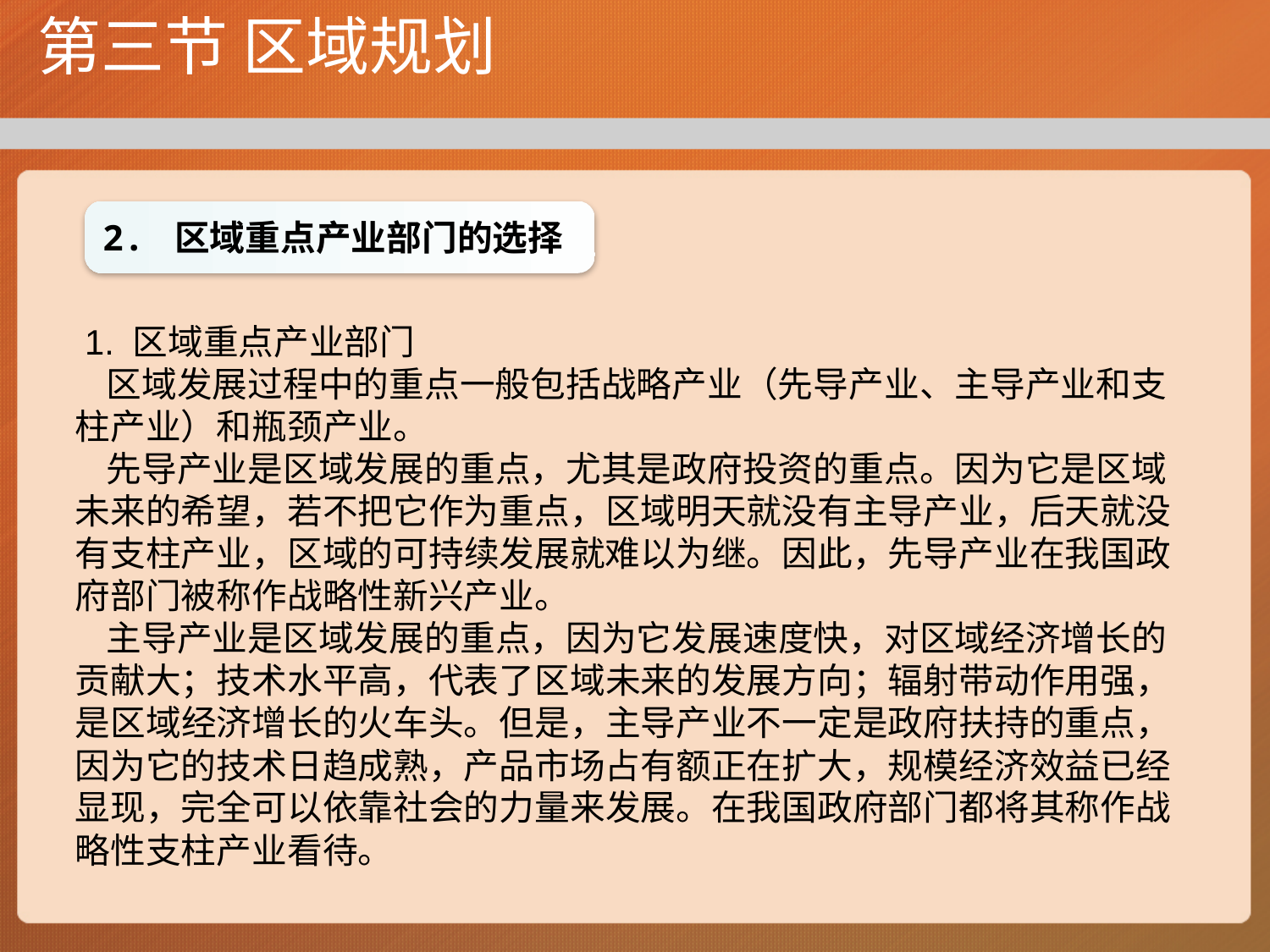

# 第三节 区域规划

2. 区域重点产业部门的选择
 1. 区域重点产业部门
    区域发展过程中的重点一般包括战略产业（先导产业、主导产业和支柱产业）和瓶颈产业。
    先导产业是区域发展的重点，尤其是政府投资的重点。因为它是区域未来的希望，若不把它作为重点，区域明天就没有主导产业，后天就没有支柱产业，区域的可持续发展就难以为继。因此，先导产业在我国政府部门被称作战略性新兴产业。
    主导产业是区域发展的重点，因为它发展速度快，对区域经济增长的贡献大；技术水平高，代表了区域未来的发展方向；辐射带动作用强，是区域经济增长的火车头。但是，主导产业不一定是政府扶持的重点，因为它的技术日趋成熟，产品市场占有额正在扩大，规模经济效益已经显现，完全可以依靠社会的力量来发展。在我国政府部门都将其称作战略性支柱产业看待。